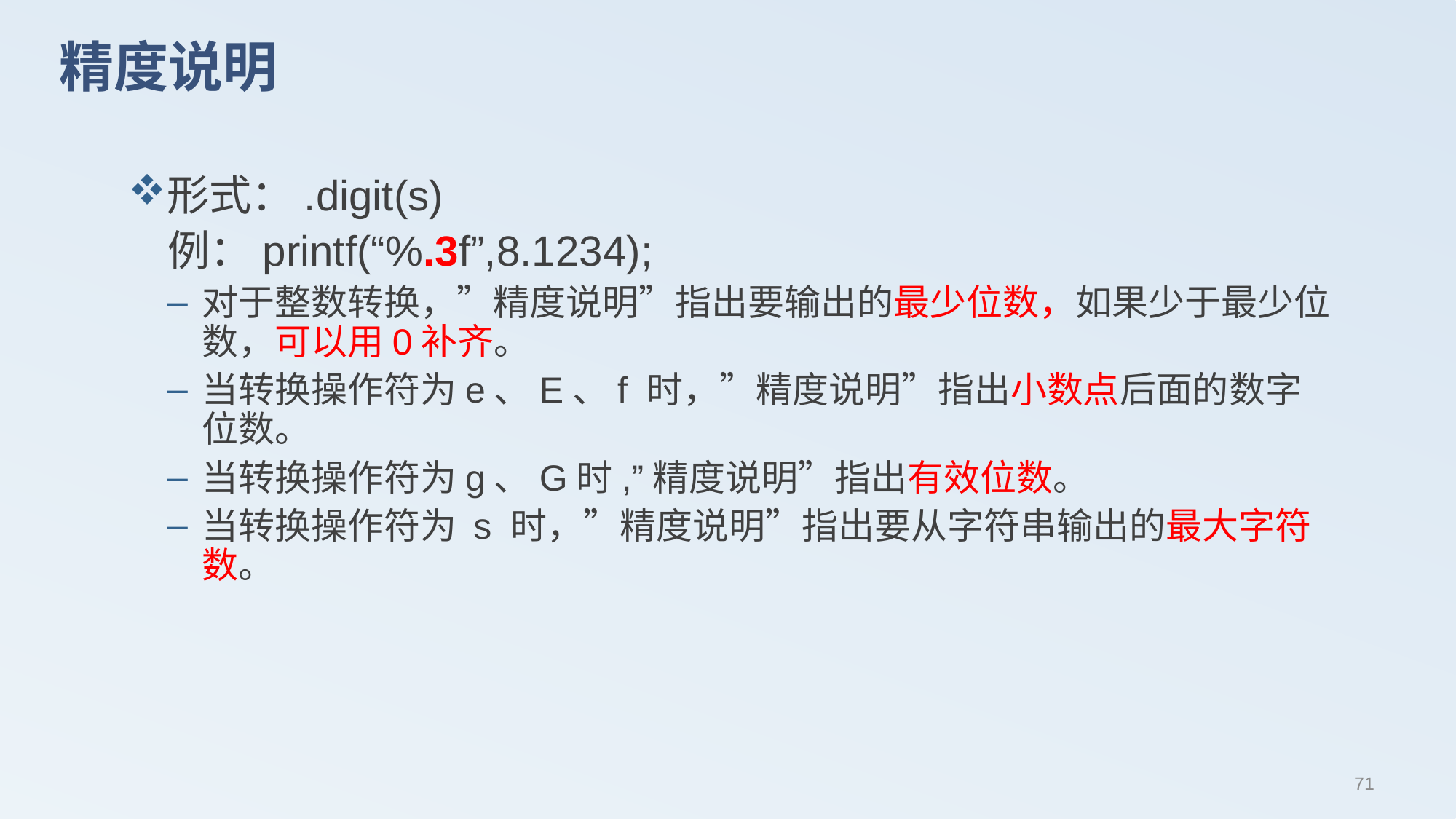

# 精度说明
形式：.digit(s)
例：printf(“%.3f”,8.1234);
对于整数转换，”精度说明”指出要输出的最少位数，如果少于最少位数，可以用0补齐。
当转换操作符为e、E、f 时，”精度说明”指出小数点后面的数字位数。
当转换操作符为g、G时,”精度说明”指出有效位数。
当转换操作符为 s 时，”精度说明”指出要从字符串输出的最大字符数。